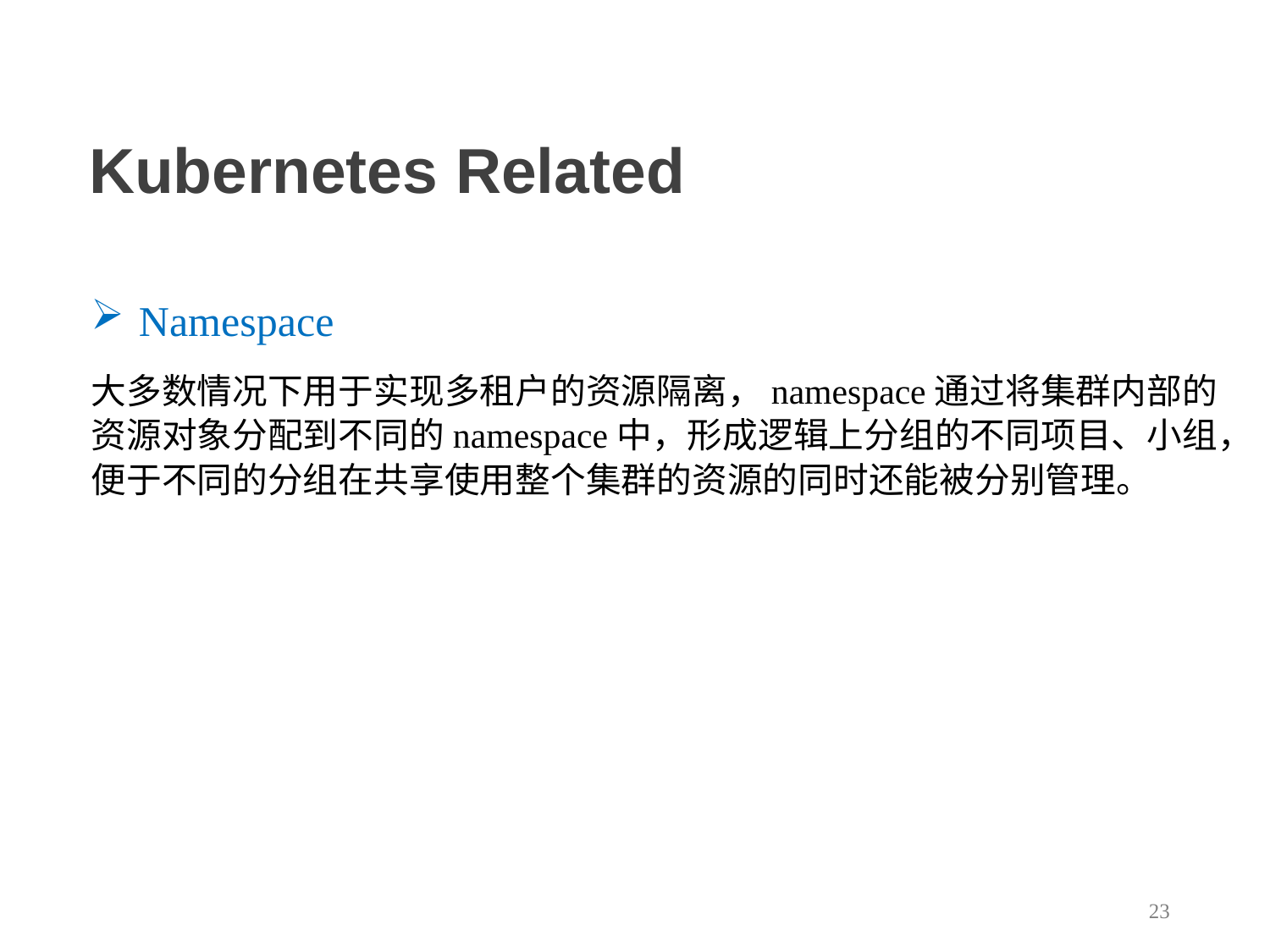

Kubernetes Related
Namespace
大多数情况下用于实现多租户的资源隔离，namespace通过将集群内部的资源对象分配到不同的namespace中，形成逻辑上分组的不同项目、小组，便于不同的分组在共享使用整个集群的资源的同时还能被分别管理。
23